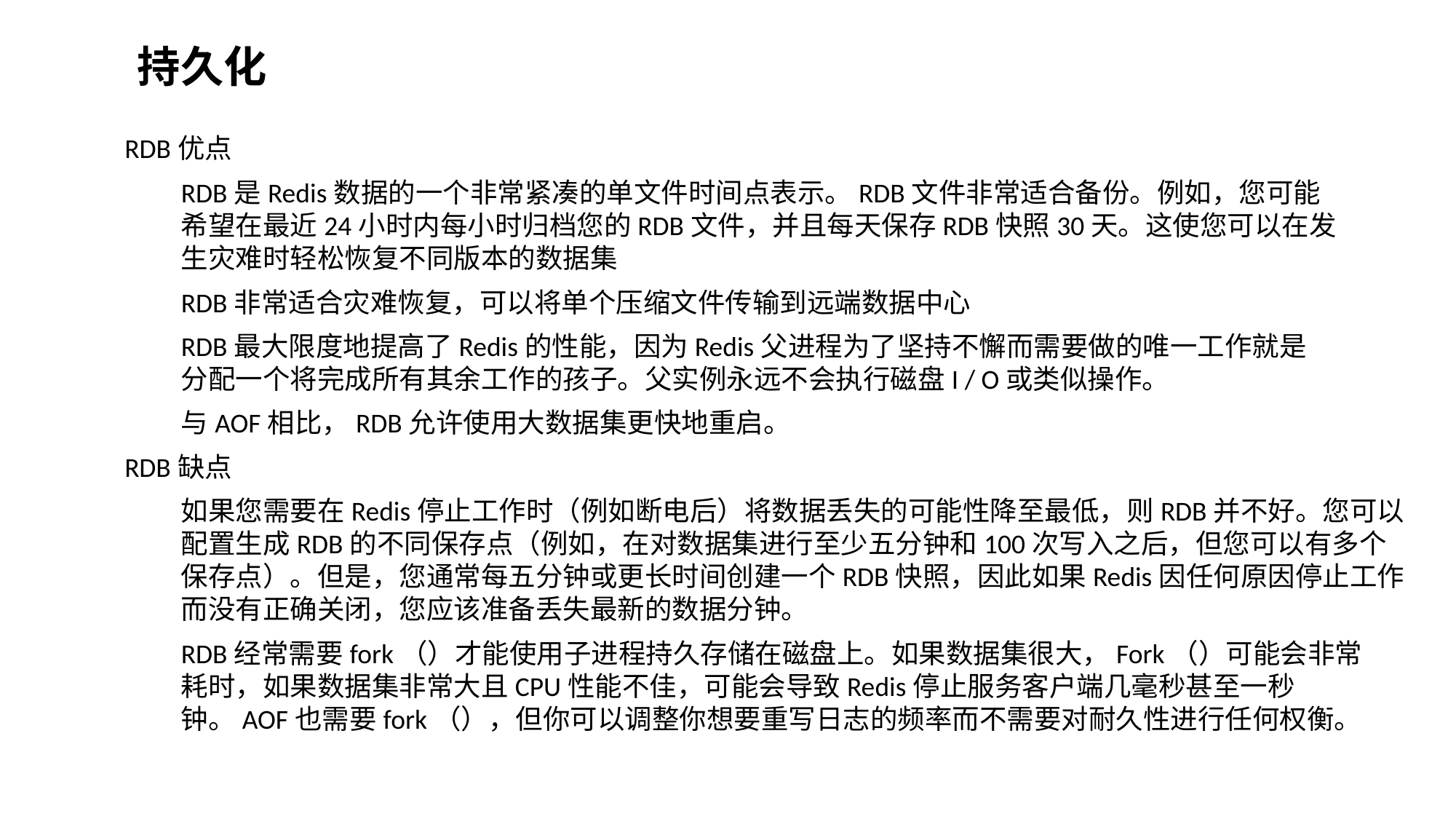

持久化
RDB优点
RDB是Redis数据的一个非常紧凑的单文件时间点表示。RDB文件非常适合备份。例如，您可能希望在最近24小时内每小时归档您的RDB文件，并且每天保存RDB快照30天。这使您可以在发生灾难时轻松恢复不同版本的数据集
RDB非常适合灾难恢复，可以将单个压缩文件传输到远端数据中心
RDB最大限度地提高了Redis的性能，因为Redis父进程为了坚持不懈而需要做的唯一工作就是分配一个将完成所有其余工作的孩子。父实例永远不会执行磁盘I / O或类似操作。
与AOF相比，RDB允许使用大数据集更快地重启。
RDB缺点
如果您需要在Redis停止工作时（例如断电后）将数据丢失的可能性降至最低，则RDB并不好。您可以配置生成RDB的不同保存点（例如，在对数据集进行至少五分钟和100次写入之后，但您可以有多个保存点）。但是，您通常每五分钟或更长时间创建一个RDB快照，因此如果Redis因任何原因停止工作而没有正确关闭，您应该准备丢失最新的数据分钟。
RDB经常需要fork（）才能使用子进程持久存储在磁盘上。如果数据集很大，Fork（）可能会非常耗时，如果数据集非常大且CPU性能不佳，可能会导致Redis停止服务客户端几毫秒甚至一秒钟。AOF也需要fork（），但你可以调整你想要重写日志的频率而不需要对耐久性进行任何权衡。
19